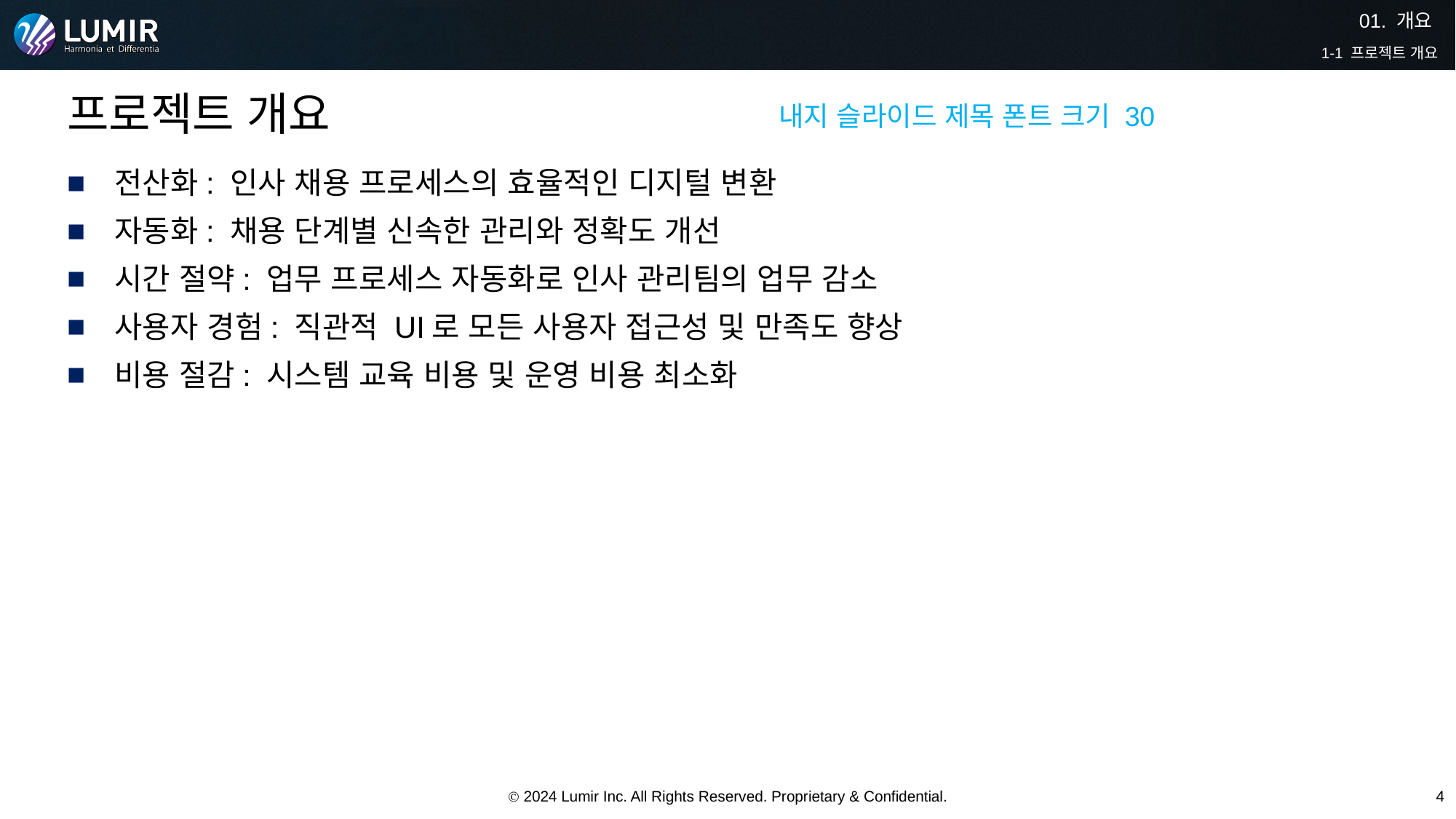

01. 개요
1-1 프로젝트 개요
# 프로젝트 개요
내지 슬라이드 제목 폰트 크기 30
 전산화: 인사 채용 프로세스의 효율적인 디지털 변환
 자동화: 채용 단계별 신속한 관리와 정확도 개선
 시간 절약: 업무 프로세스 자동화로 인사 관리팀의 업무 감소
 사용자 경험: 직관적 UI로 모든 사용자 접근성 및 만족도 향상
 비용 절감: 시스템 교육 비용 및 운영 비용 최소화